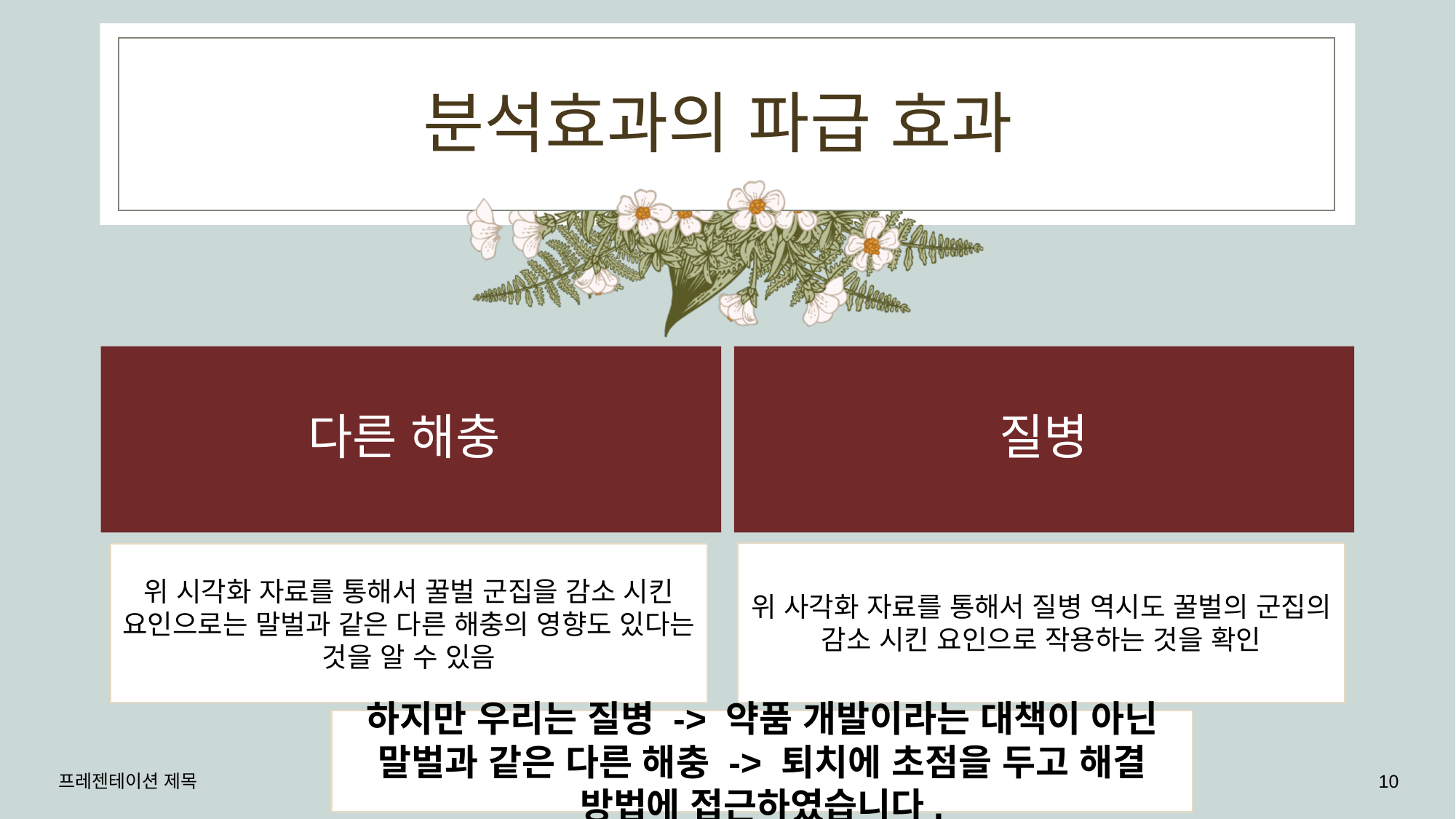

# 분석효과의 파급 효과
다른 해충
질병
위 사각화 자료를 통해서 질병 역시도 꿀벌의 군집의 감소 시킨 요인으로 작용하는 것을 확인
위 시각화 자료를 통해서 꿀벌 군집을 감소 시킨 요인으로는 말벌과 같은 다른 해충의 영향도 있다는 것을 알 수 있음
하지만 우리는 질병 -> 약품 개발이라는 대책이 아닌 말벌과 같은 다른 해충 -> 퇴치에 초점을 두고 해결 방법에 접근하였습니다.
프레젠테이션 제목
10